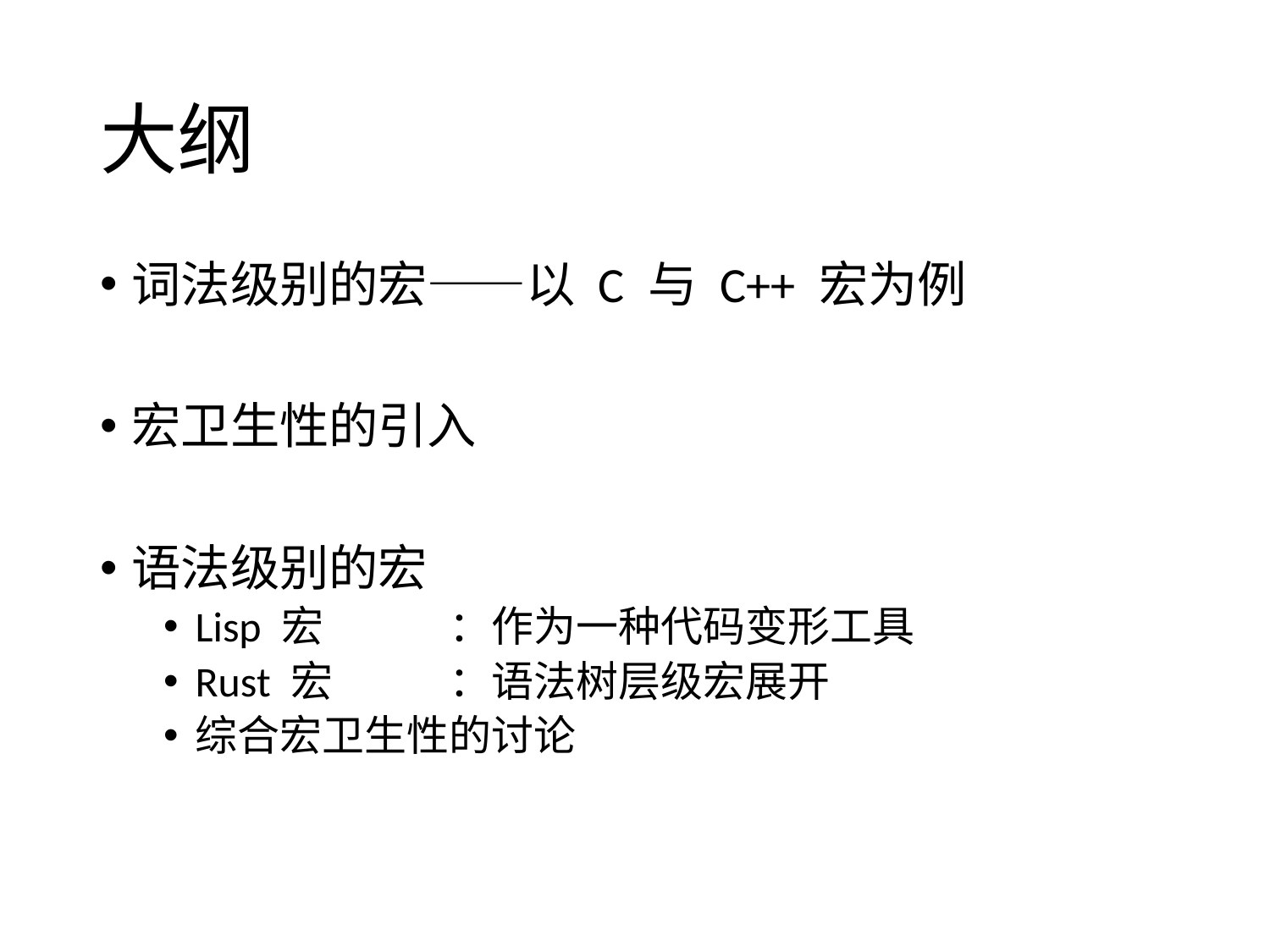

# 大纲
词法级别的宏——以 C 与 C++ 宏为例

宏卫生性的引入

语法级别的宏
Lisp 宏	：作为一种代码变形工具
Rust 宏	：语法树层级宏展开
综合宏卫生性的讨论